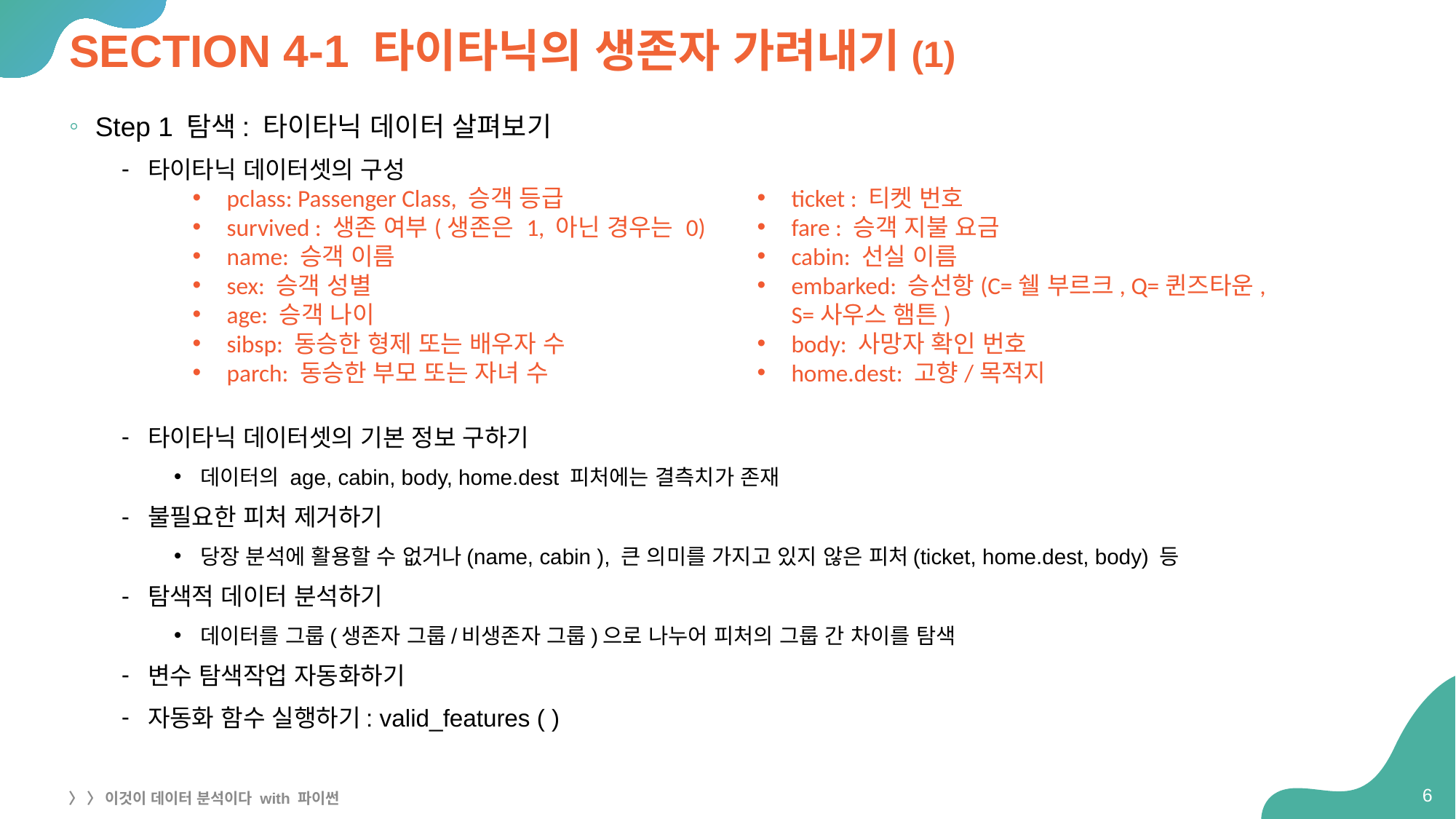

# SECTION 4-1 타이타닉의 생존자 가려내기(1)
Step 1 탐색: 타이타닉 데이터 살펴보기
타이타닉 데이터셋의 구성

타이타닉 데이터셋의 기본 정보 구하기
데이터의 age, cabin, body, home.dest 피처에는 결측치가 존재
불필요한 피처 제거하기
당장 분석에 활용할 수 없거나(name, cabin ), 큰 의미를 가지고 있지 않은 피처(ticket, home.dest, body) 등
탐색적 데이터 분석하기
데이터를 그룹(생존자 그룹/비생존자 그룹)으로 나누어 피처의 그룹 간 차이를 탐색
변수 탐색작업 자동화하기
자동화 함수 실행하기: valid_features ( )
pclass: Passenger Class, 승객 등급
survived : 생존 여부(생존은 1, 아닌 경우는 0)
name: 승객 이름
sex: 승객 성별
age: 승객 나이
sibsp: 동승한 형제 또는 배우자 수
parch: 동승한 부모 또는 자녀 수
ticket : 티켓 번호
fare : 승객 지불 요금
cabin: 선실 이름
embarked: 승선항(C=쉘 부르크, Q=퀸즈타운,
S=사우스 햄튼)
body: 사망자 확인 번호
home.dest: 고향/목적지
6
〉 〉 이것이 데이터 분석이다 with 파이썬